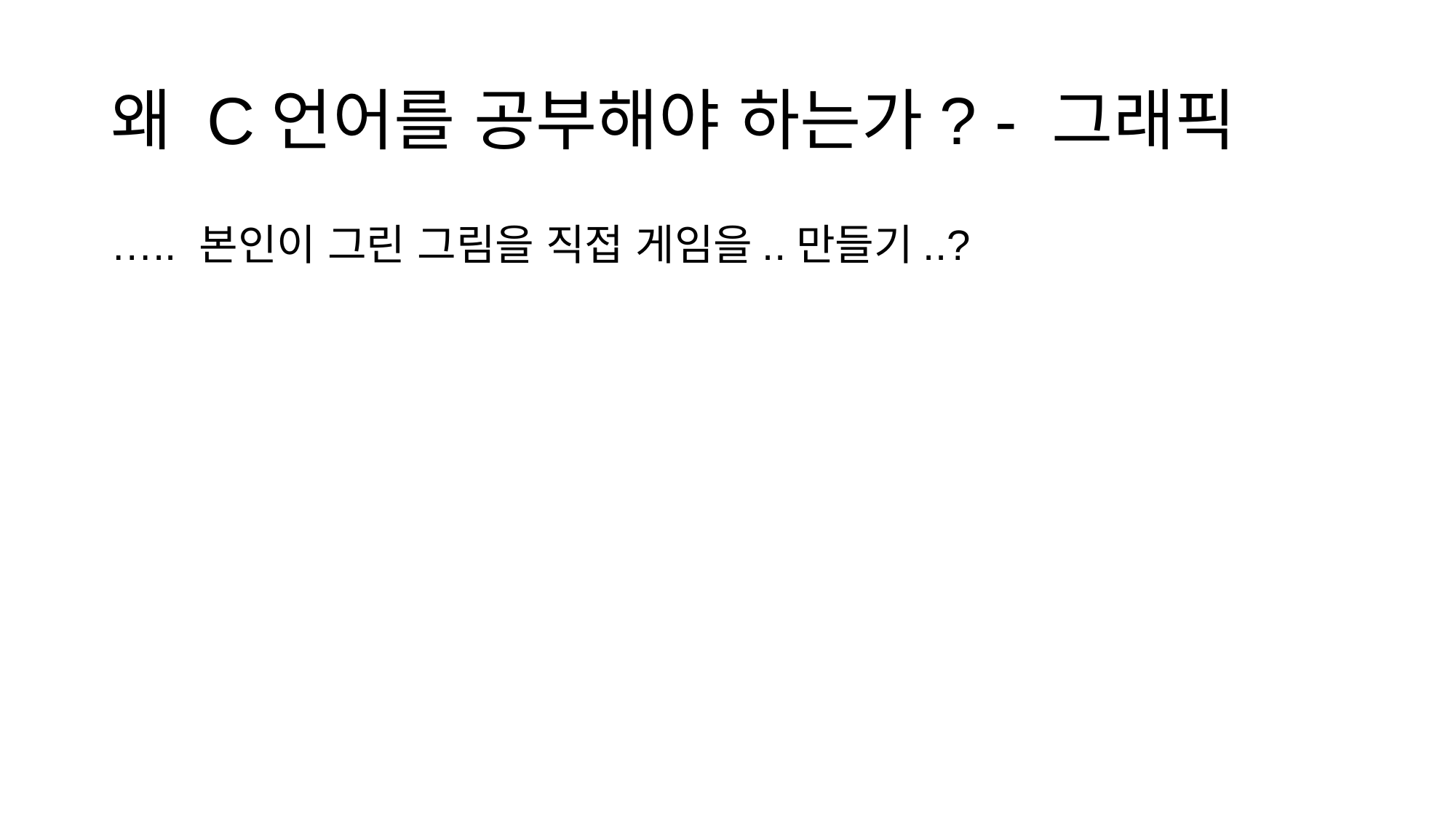

# 왜 C언어를 공부해야 하는가? - 그래픽
….. 본인이 그린 그림을 직접 게임을..만들기..?